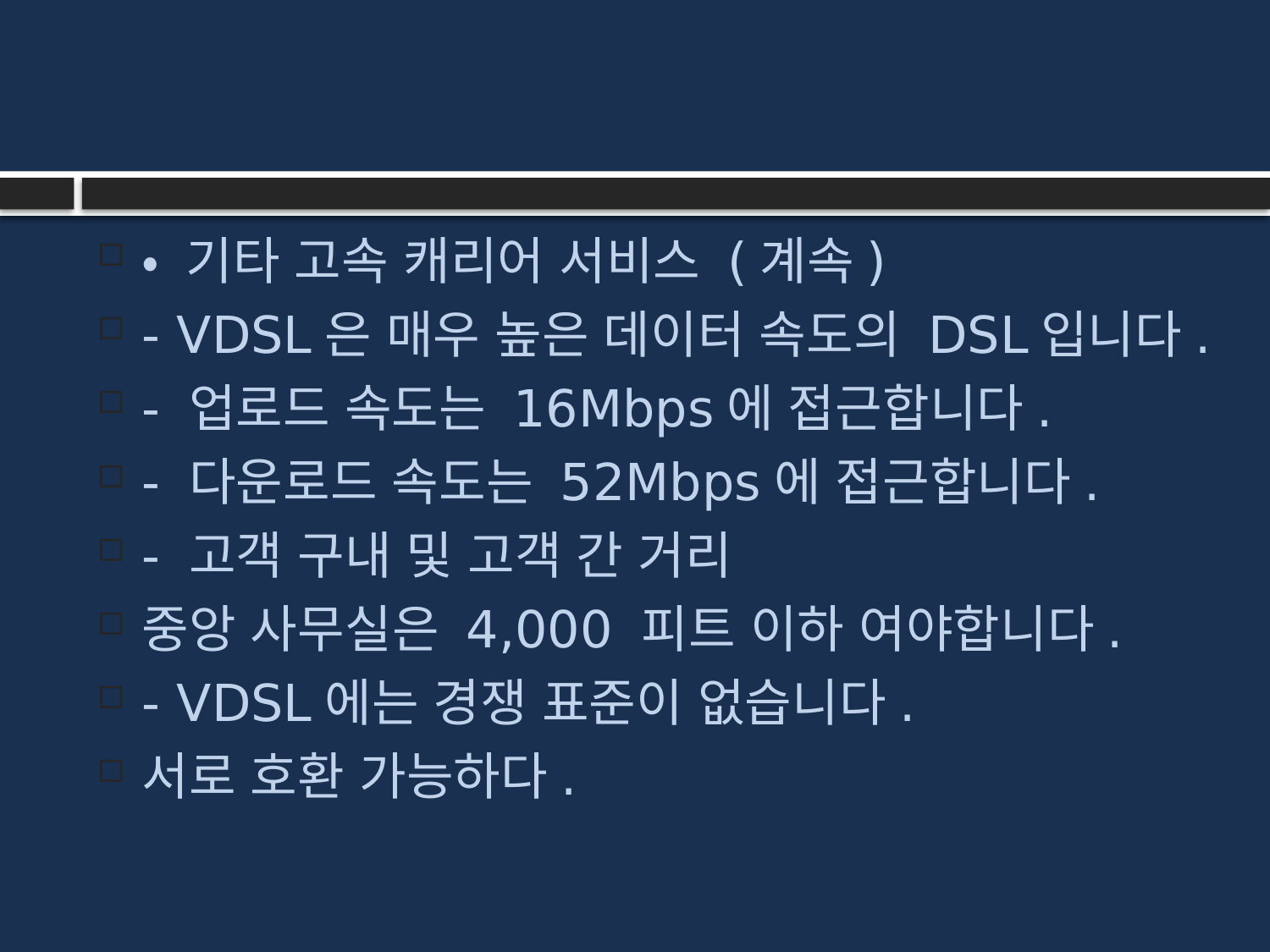

#
• 기타 고속 캐리어 서비스 (계속)
- VDSL은 매우 높은 데이터 속도의 DSL입니다.
- 업로드 속도는 16Mbps에 접근합니다.
- 다운로드 속도는 52Mbps에 접근합니다.
- 고객 구내 및 고객 간 거리
중앙 사무실은 4,000 피트 이하 여야합니다.
- VDSL에는 경쟁 표준이 없습니다.
서로 호환 가능하다.